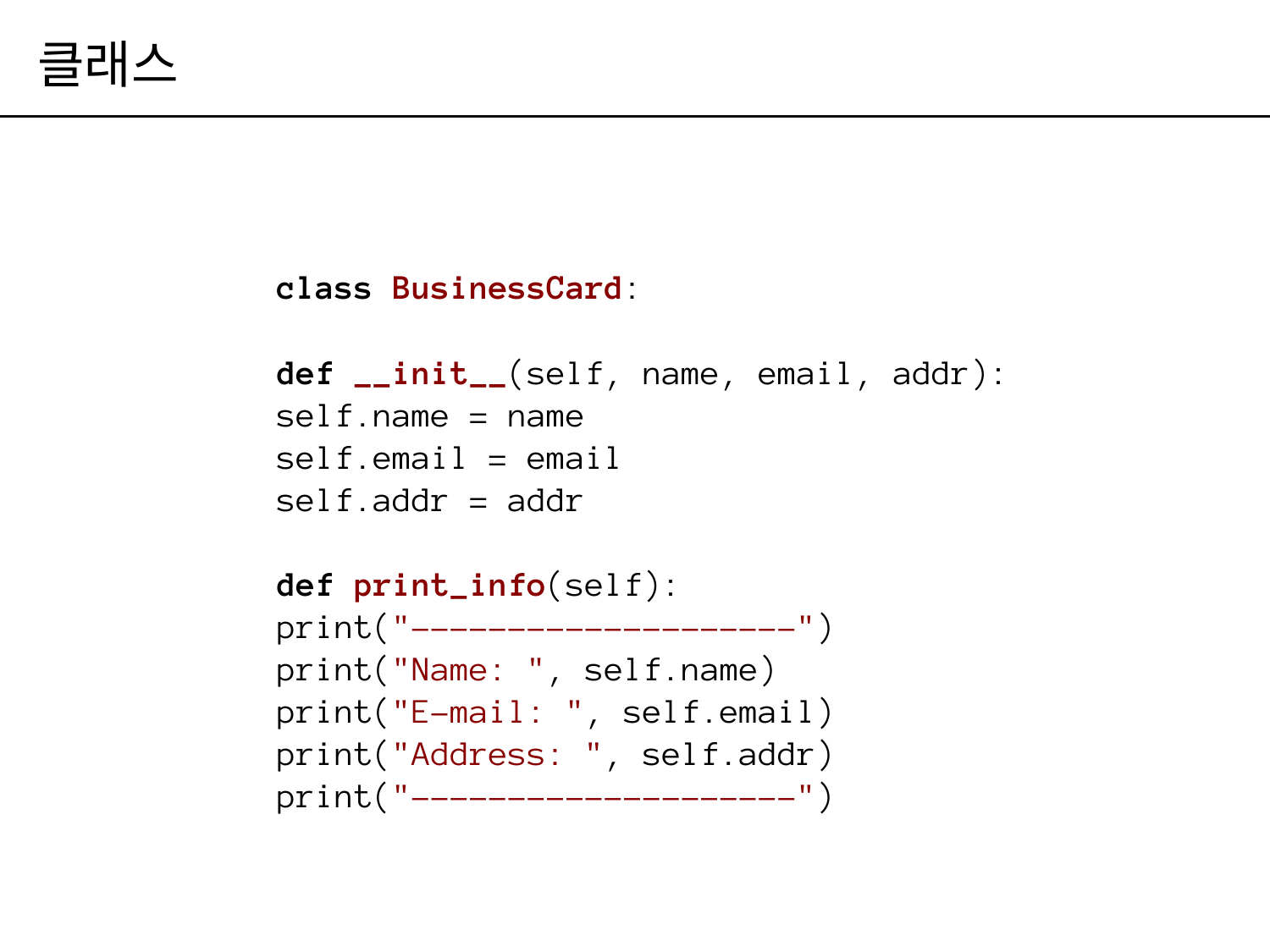

# 클래스
class BusinessCard:

def __init__(self, name, email, addr):
self.name = name
self.email = email
self.addr = addr

def print_info(self):
print("--------------------")
print("Name: ", self.name)
print("E-mail: ", self.email) print("Address: ", self.addr)
print("--------------------")